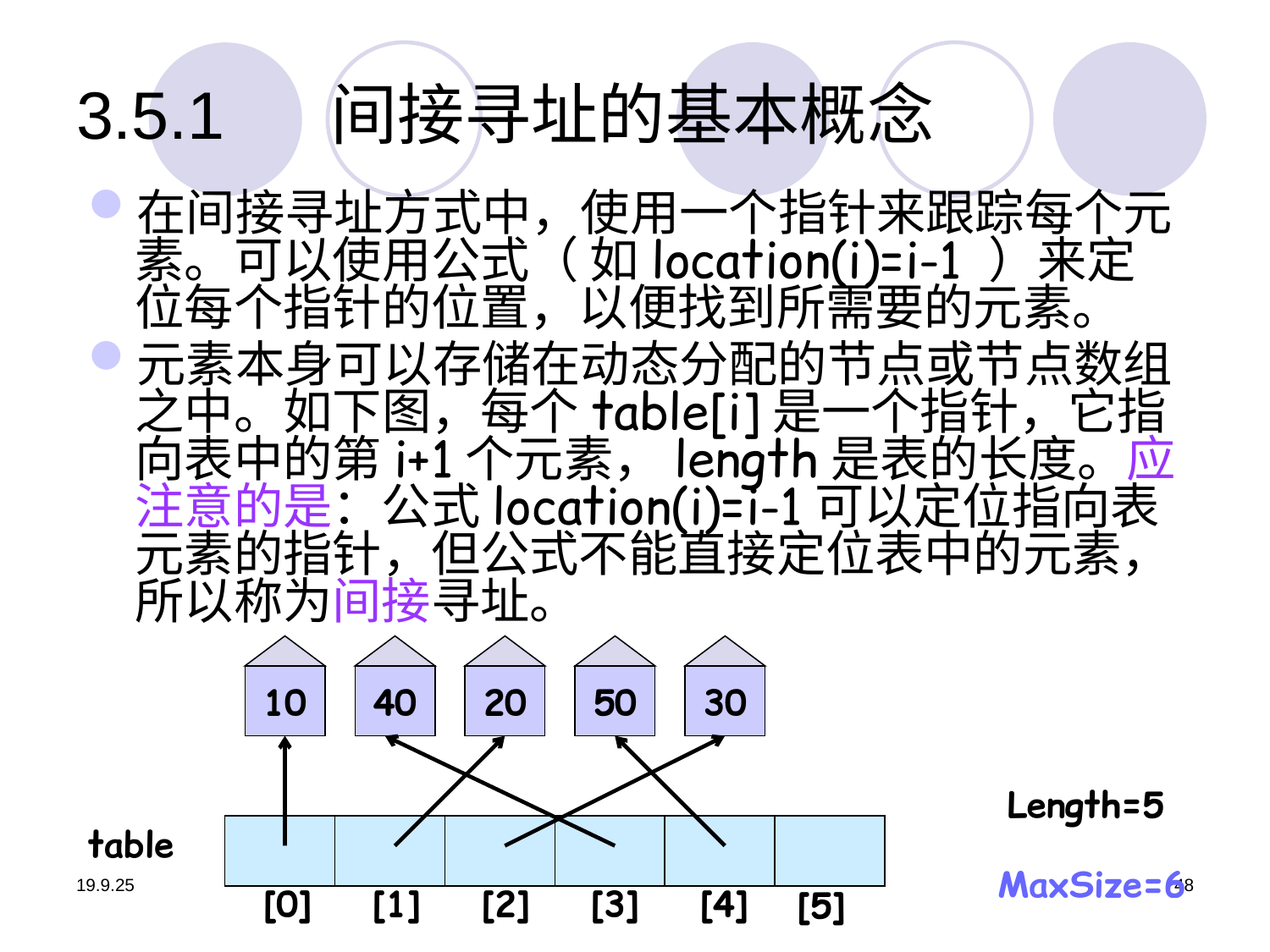

# 3.5.1	间接寻址的基本概念
在间接寻址方式中，使用一个指针来跟踪每个元素。可以使用公式（ 如location(i)=i-1 ）来定位每个指针的位置，以便找到所需要的元素。
元素本身可以存储在动态分配的节点或节点数组之中。如下图，每个table[i]是一个指针，它指向表中的第i+1个元素，length是表的长度。应注意的是：公式location(i)=i-1可以定位指向表元素的指针，但公式不能直接定位表中的元素，所以称为间接寻址。

10
40
20
50
30

Length=5
table

MaxSize=6
19.9.25
48
   [0]    [1]    [2]    [3]    [4]
[5]